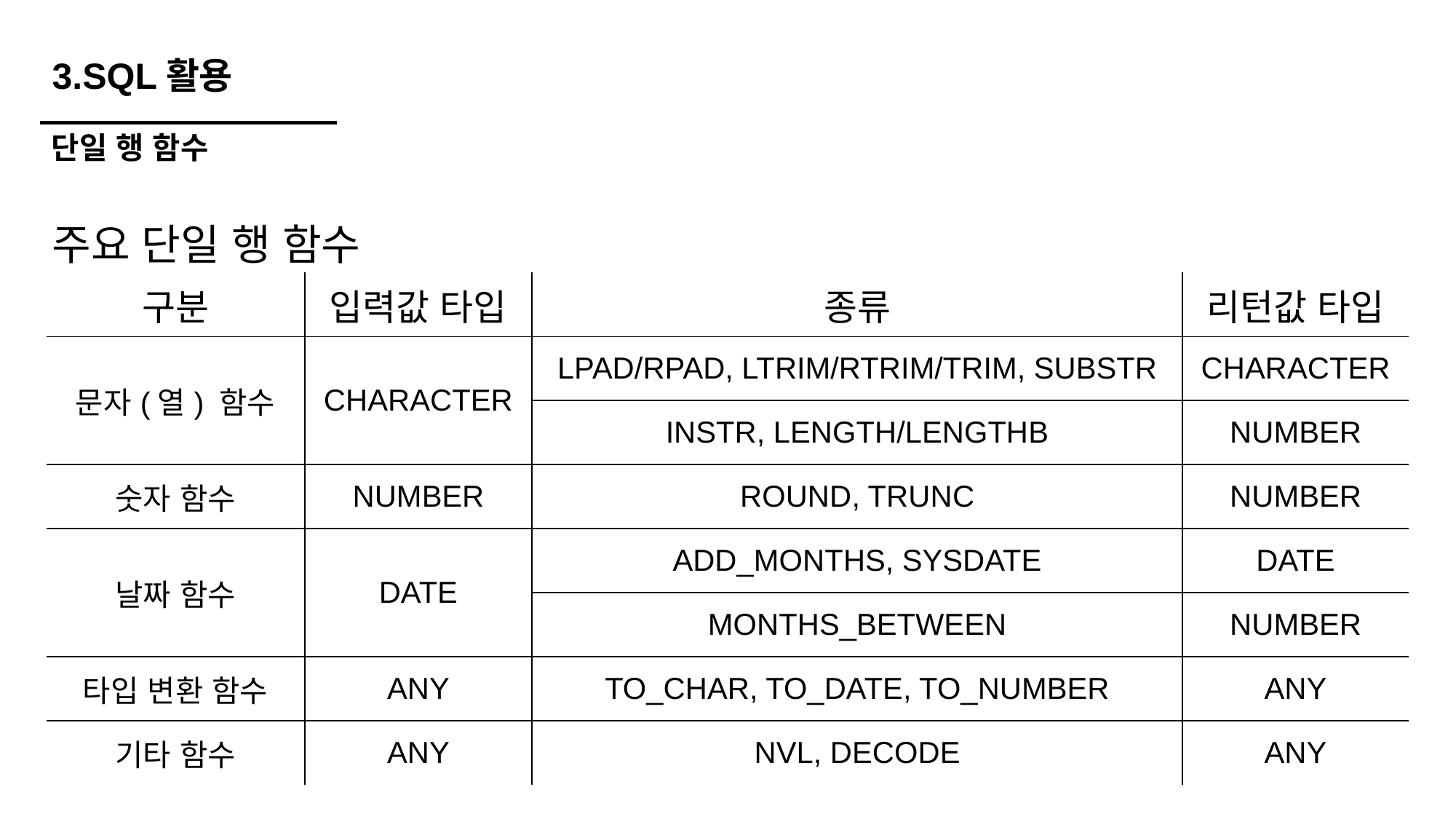

# 3.SQL활용
단일 행 함수
주요 단일 행 함수
| 구분 | 입력값 타입 | 종류 | 리턴값 타입 |
| --- | --- | --- | --- |
| 문자(열) 함수 | CHARACTER | LPAD/RPAD, LTRIM/RTRIM/TRIM, SUBSTR | CHARACTER |
|  |  | INSTR, LENGTH/LENGTHB | NUMBER |
| 숫자 함수 | NUMBER | ROUND, TRUNC | NUMBER |
| 날짜 함수 | DATE | ADD\_MONTHS, SYSDATE | DATE |
|  |  | MONTHS\_BETWEEN | NUMBER |
| 타입 변환 함수 | ANY | TO\_CHAR, TO\_DATE, TO\_NUMBER | ANY |
| 기타 함수 | ANY | NVL, DECODE | ANY |